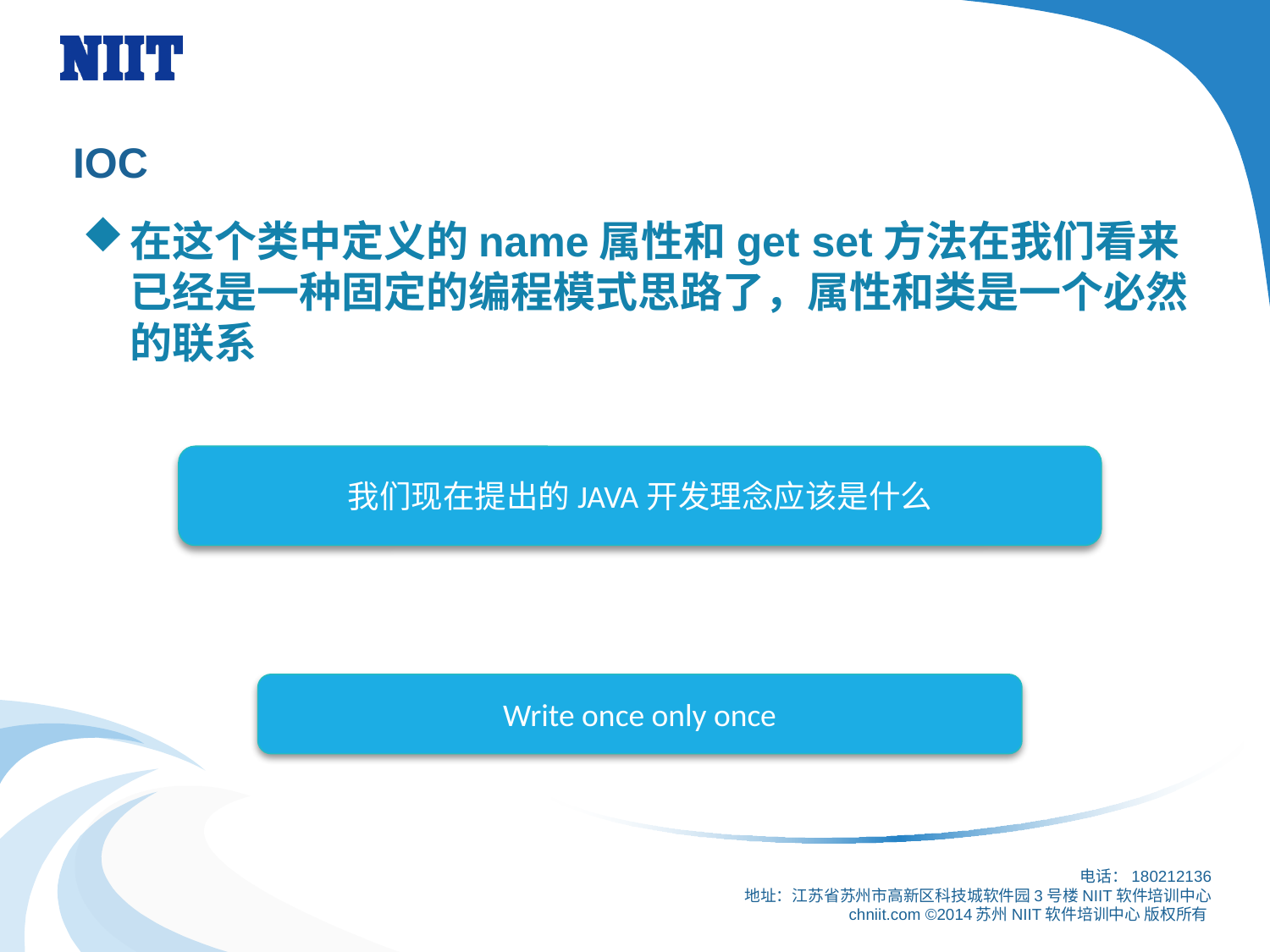

# IOC
在这个类中定义的name属性和get set方法在我们看来已经是一种固定的编程模式思路了，属性和类是一个必然的联系
我们现在提出的JAVA开发理念应该是什么
Write once only once